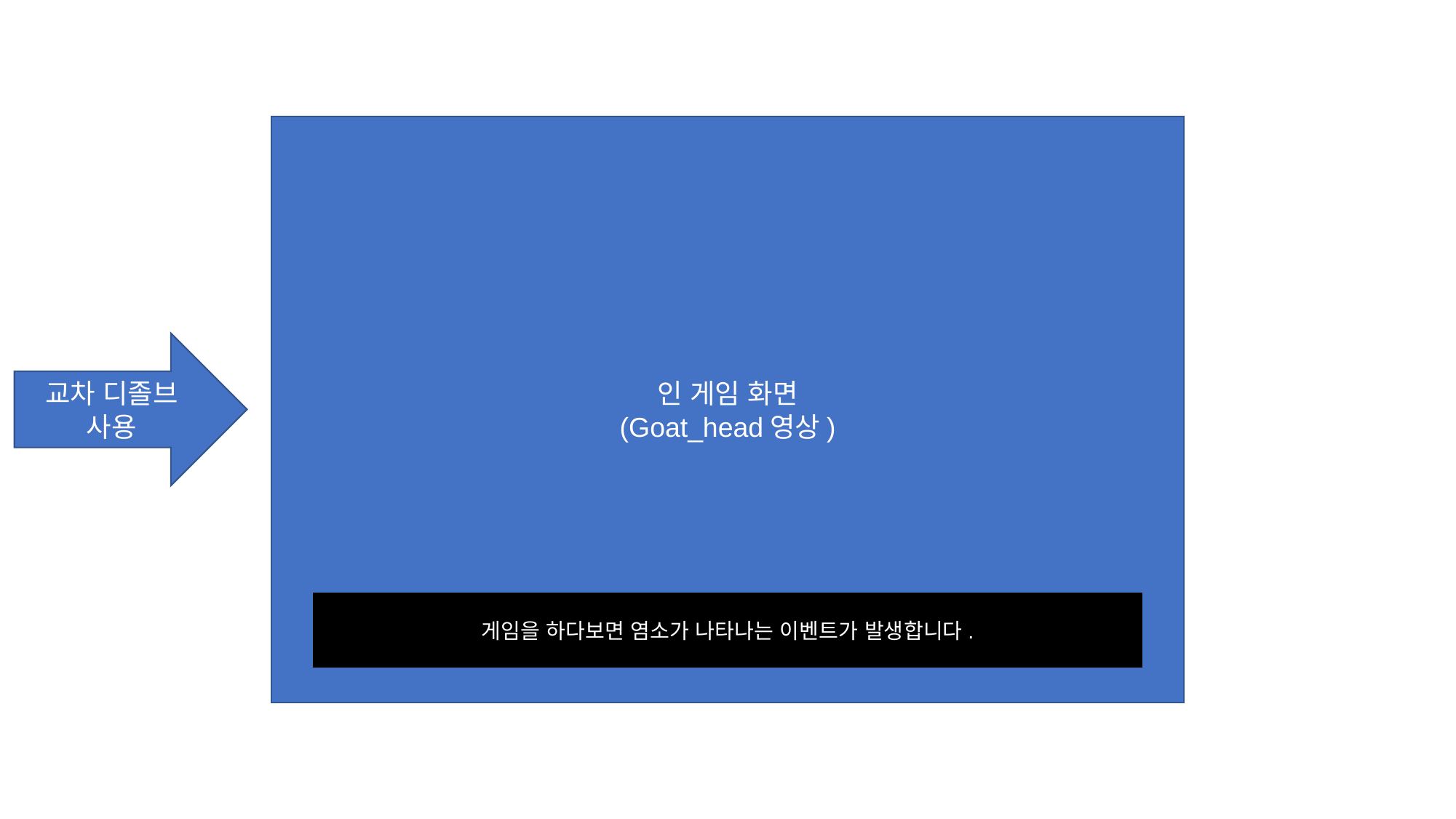

인 게임 화면
(Goat_head영상)
교차 디졸브 사용
게임을 하다보면 염소가 나타나는 이벤트가 발생합니다.